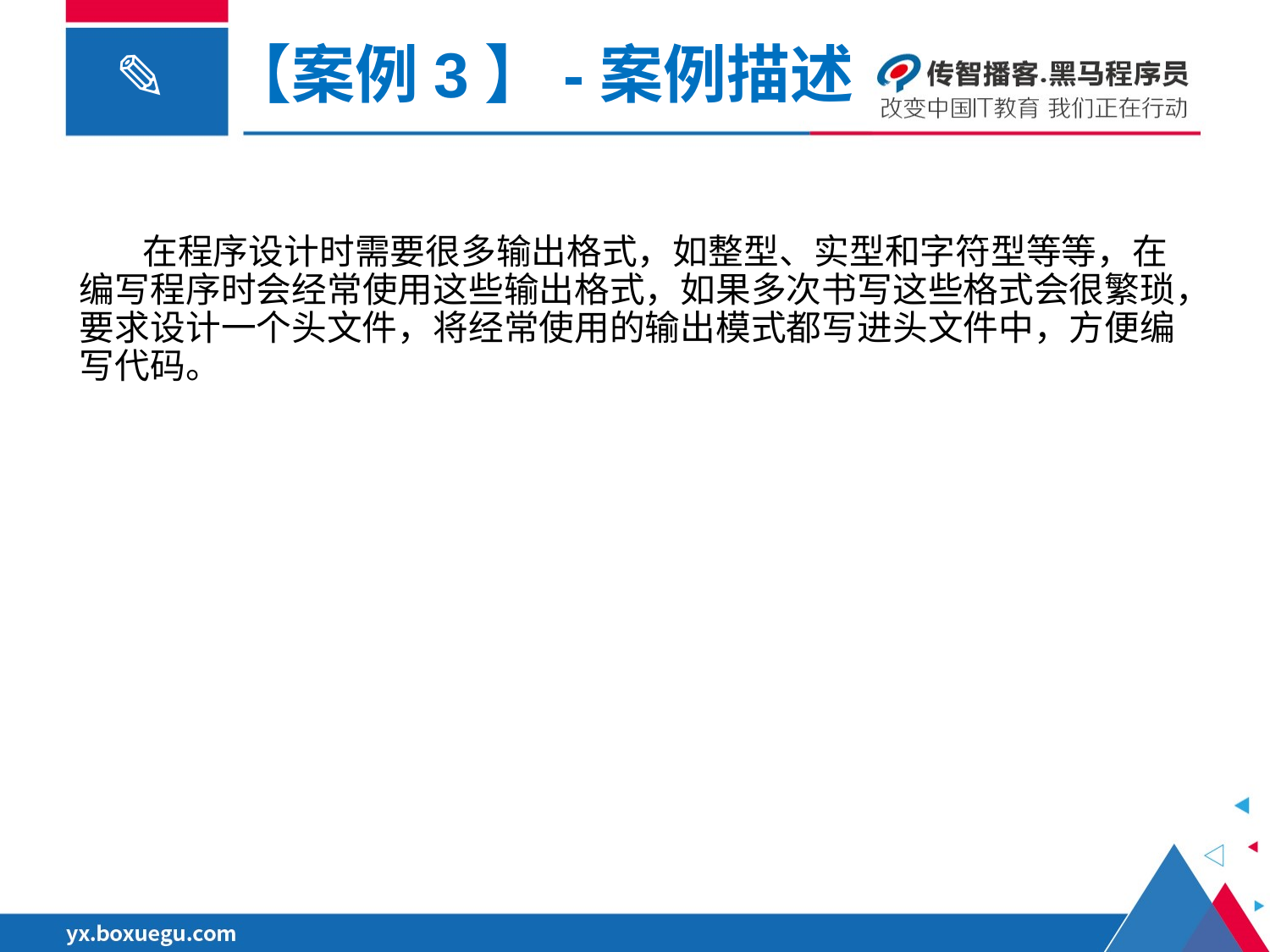

【案例3】-案例描述
       在程序设计时需要很多输出格式，如整型、实型和字符型等等，在编写程序时会经常使用这些输出格式，如果多次书写这些格式会很繁琐，要求设计一个头文件，将经常使用的输出模式都写进头文件中，方便编写代码。